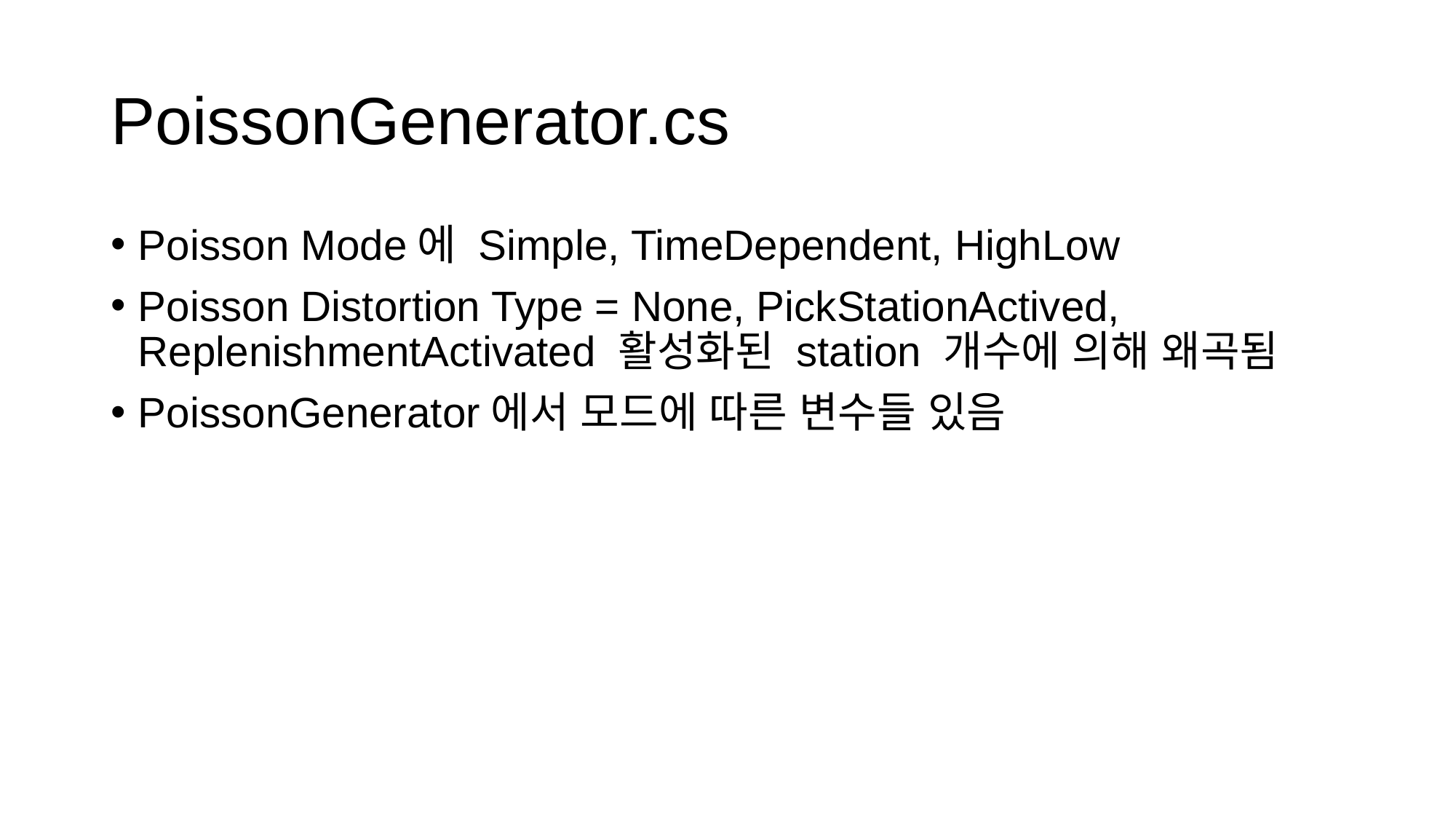

# PoissonGenerator.cs
Poisson Mode에 Simple, TimeDependent, HighLow
Poisson Distortion Type = None, PickStationActived, ReplenishmentActivated 활성화된 station 개수에 의해 왜곡됨
PoissonGenerator에서 모드에 따른 변수들 있음